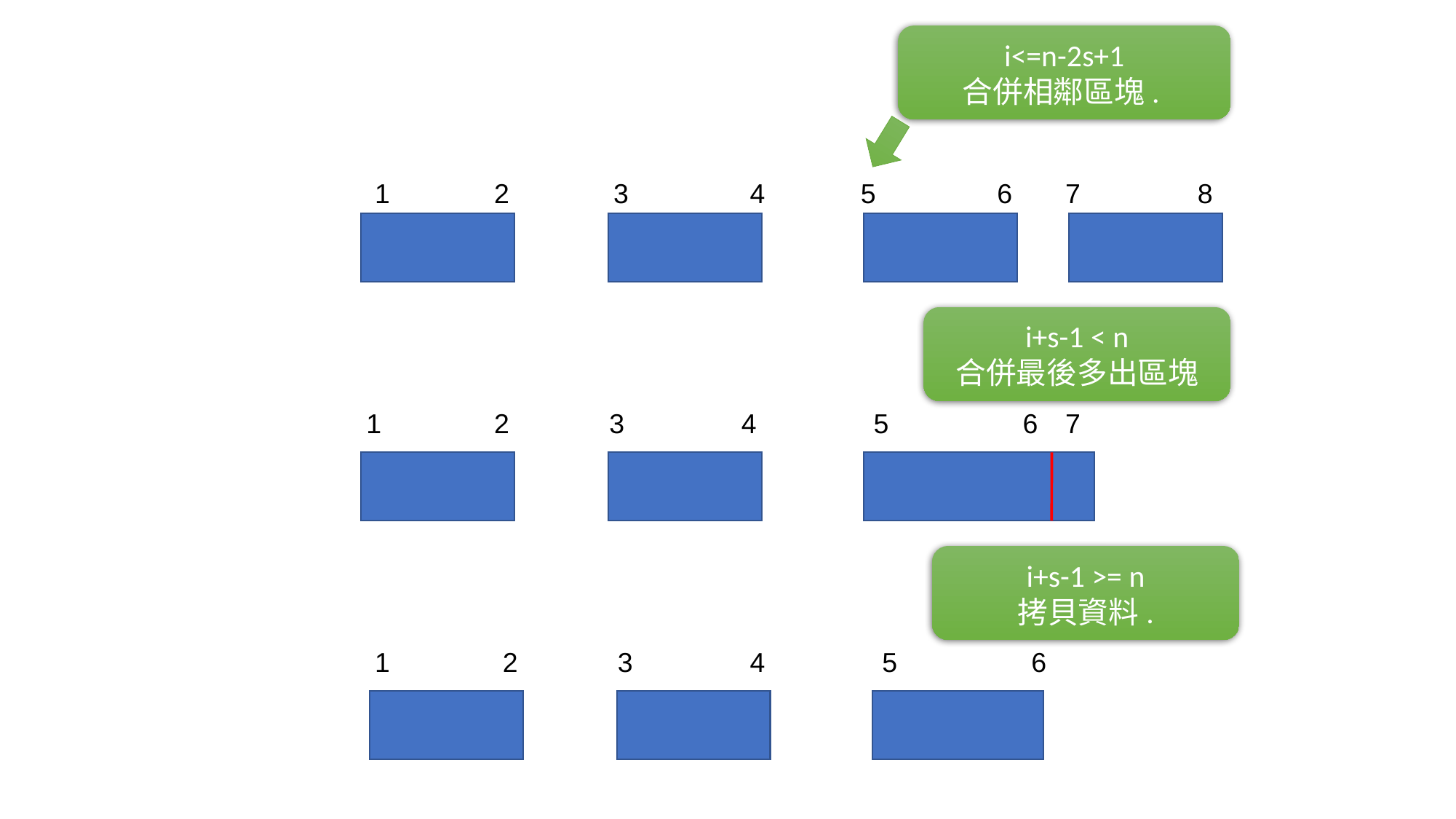

i<=n-2s+1
合併相鄰區塊.

1
2
3
4
5
6
7
8

i+s-1 < n
合併最後多出區塊
1
2
3
4
5
6
7

i+s-1 >= n
拷貝資料.
1
2
3
4
5
6